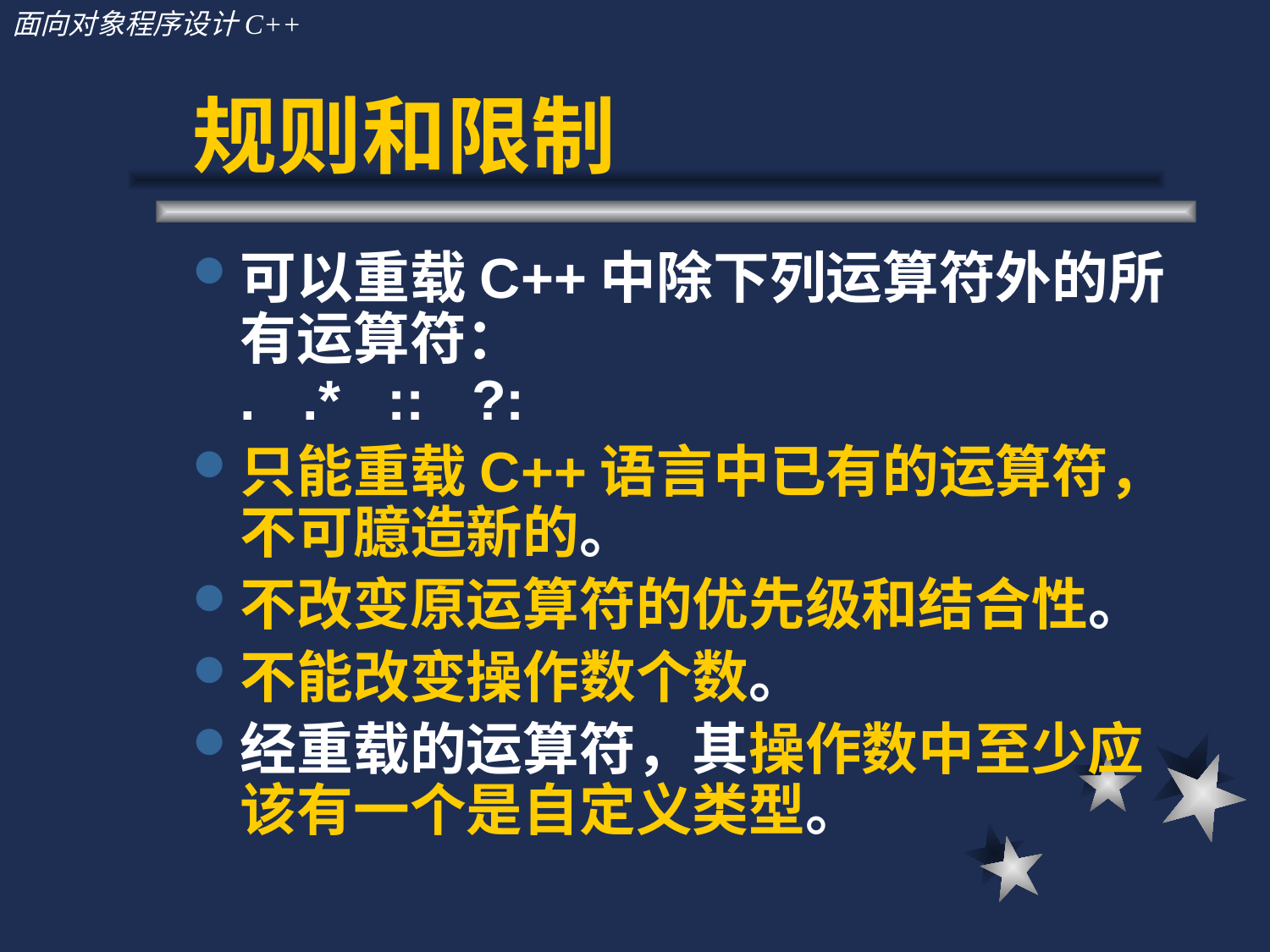

# 规则和限制
可以重载C++中除下列运算符外的所有运算符：
.   .*   ::   ?:
只能重载C++语言中已有的运算符，不可臆造新的。
不改变原运算符的优先级和结合性。
不能改变操作数个数。
经重载的运算符，其操作数中至少应该有一个是自定义类型。
21